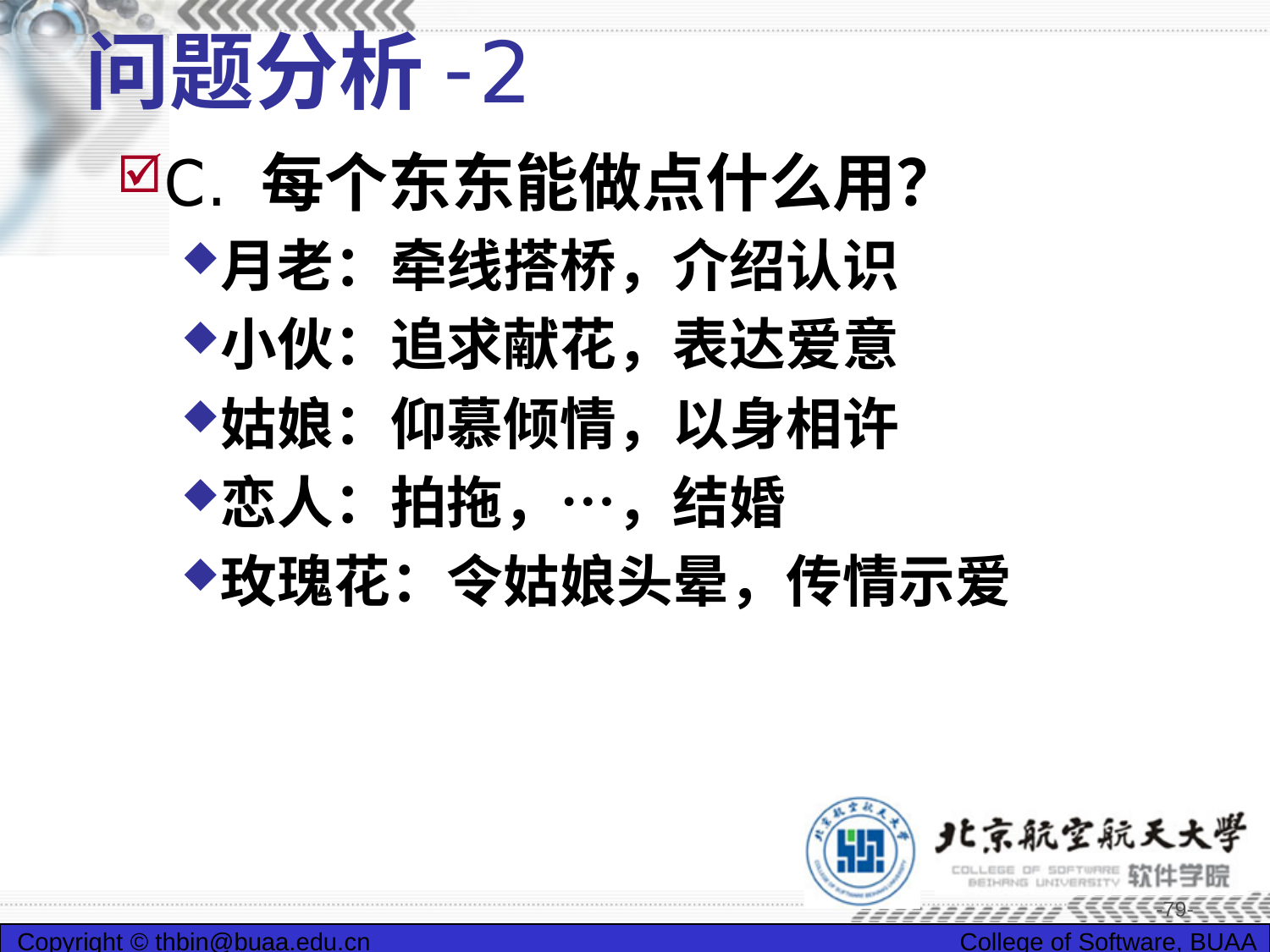

# 问题分析-2
C. 每个东东能做点什么用？
月老：牵线搭桥，介绍认识
小伙：追求献花，表达爱意
姑娘：仰慕倾情，以身相许
恋人：拍拖，…，结婚
玫瑰花：令姑娘头晕，传情示爱
-79-